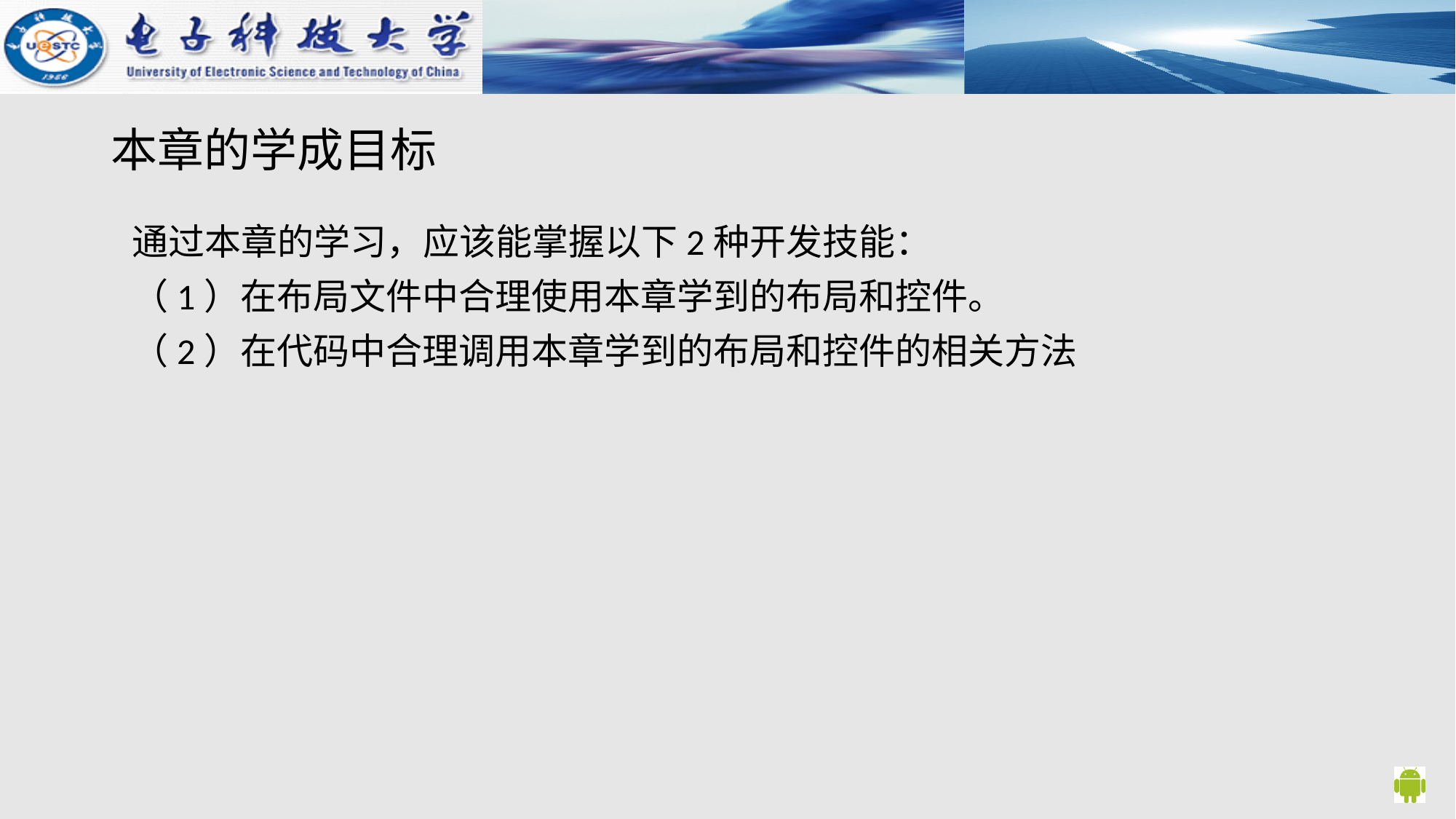

# 本章的学成目标
通过本章的学习，应该能掌握以下2种开发技能：
（1）在布局文件中合理使用本章学到的布局和控件。
（2）在代码中合理调用本章学到的布局和控件的相关方法